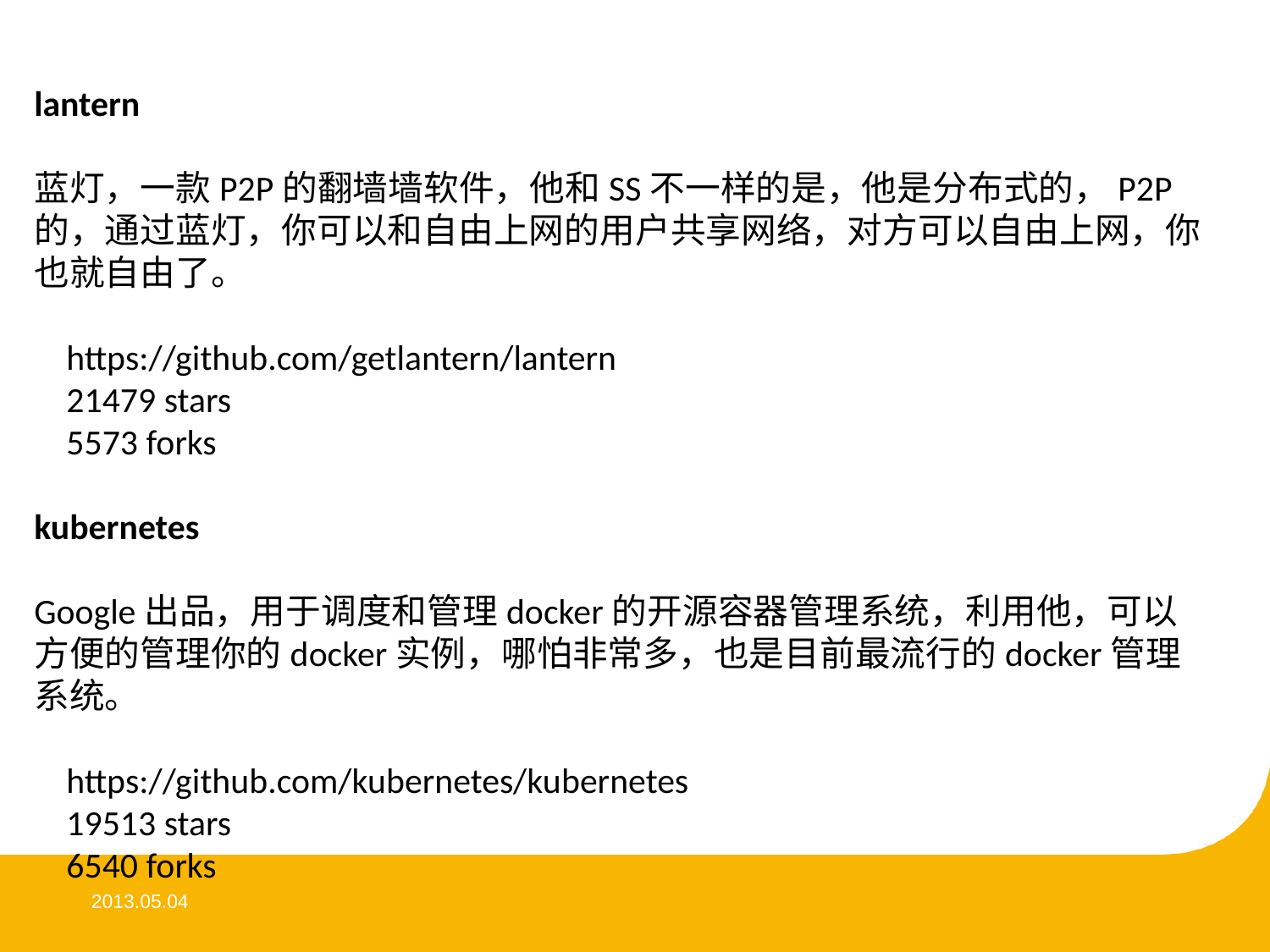

lantern

蓝灯，一款P2P的翻墙墙软件，他和SS不一样的是，他是分布式的，P2P的，通过蓝灯，你可以和自由上网的用户共享网络，对方可以自由上网，你也就自由了。

    https://github.com/getlantern/lantern
    21479 stars
    5573 forks

kubernetes

Google出品，用于调度和管理docker的开源容器管理系统，利用他，可以方便的管理你的docker实例，哪怕非常多，也是目前最流行的docker管理系统。

    https://github.com/kubernetes/kubernetes
    19513 stars
    6540 forks
2013.05.04
22